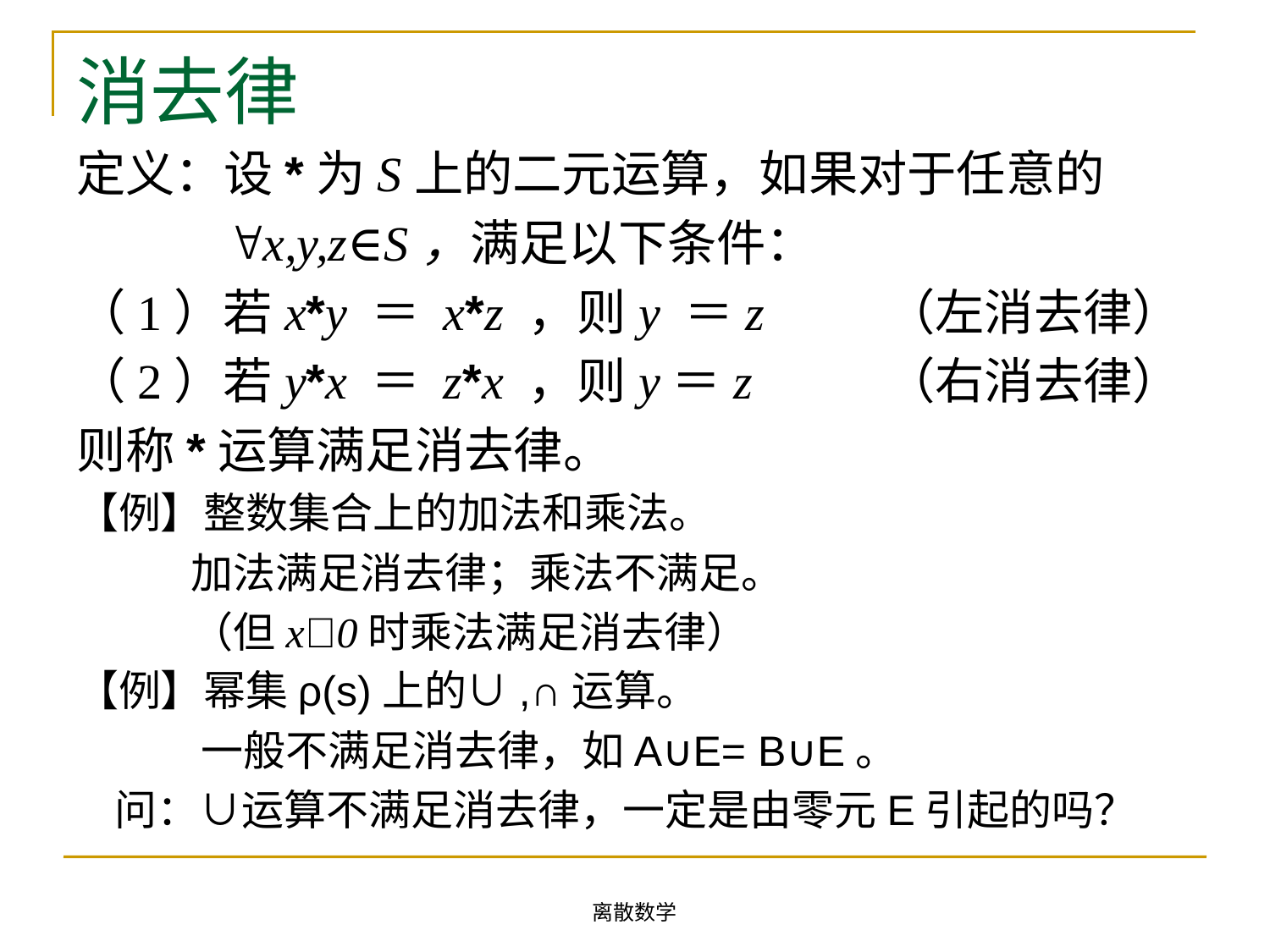

# 消去律
定义：设*为S上的二元运算，如果对于任意的
           ∀x,y,z∈S，满足以下条件：
（1）若x*y ＝ x*z ，则y ＝z 	（左消去律）
（2）若y*x ＝ z*x ，则y＝z 	（右消去律）
则称*运算满足消去律。
【例】整数集合上的加法和乘法。
           加法满足消去律；乘法不满足。
           （但x≠0时乘法满足消去律）
【例】幂集ρ(s)上的∪,∩运算。
            一般不满足消去律，如A∪E= B∪E。
   问：∪运算不满足消去律，一定是由零元E引起的吗？

26
离散数学